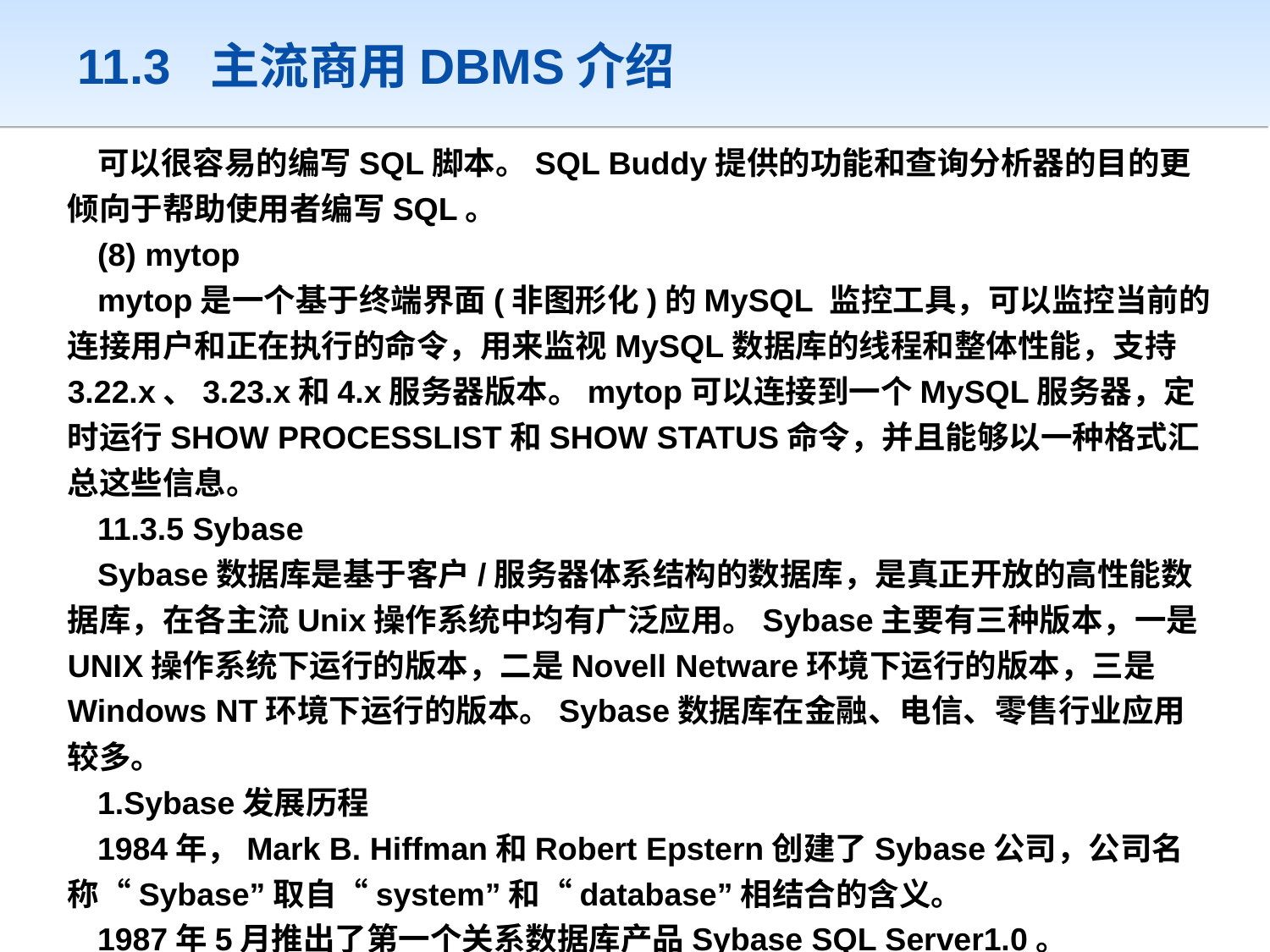

# 11.3  主流商用DBMS介绍
可以很容易的编写SQL脚本。SQL Buddy提供的功能和查询分析器的目的更倾向于帮助使用者编写SQL。
(8) mytop
mytop是一个基于终端界面(非图形化)的MySQL 监控工具，可以监控当前的连接用户和正在执行的命令，用来监视MySQL数据库的线程和整体性能，支持3.22.x、3.23.x和4.x服务器版本。mytop可以连接到一个MySQL服务器，定时运行SHOW PROCESSLIST和SHOW STATUS命令，并且能够以一种格式汇总这些信息。
11.3.5 Sybase
Sybase数据库是基于客户/服务器体系结构的数据库，是真正开放的高性能数据库，在各主流Unix操作系统中均有广泛应用。Sybase主要有三种版本，一是UNIX操作系统下运行的版本，二是Novell Netware环境下运行的版本，三是Windows NT环境下运行的版本。Sybase数据库在金融、电信、零售行业应用较多。
1.Sybase发展历程
1984年，Mark B. Hiffman和Robert Epstern创建了Sybase公司，公司名称“Sybase”取自“system”和“database”相结合的含义。
1987年5月推出了第一个关系数据库产品Sybase SQL Server1.0。
1992年11月，Sybase发布了SQL Server10.0和一系列的新产品(在此之前，SQL Server相继推出了2.0、4.2、4.8、4.9等版本)，将SQL Server从一个